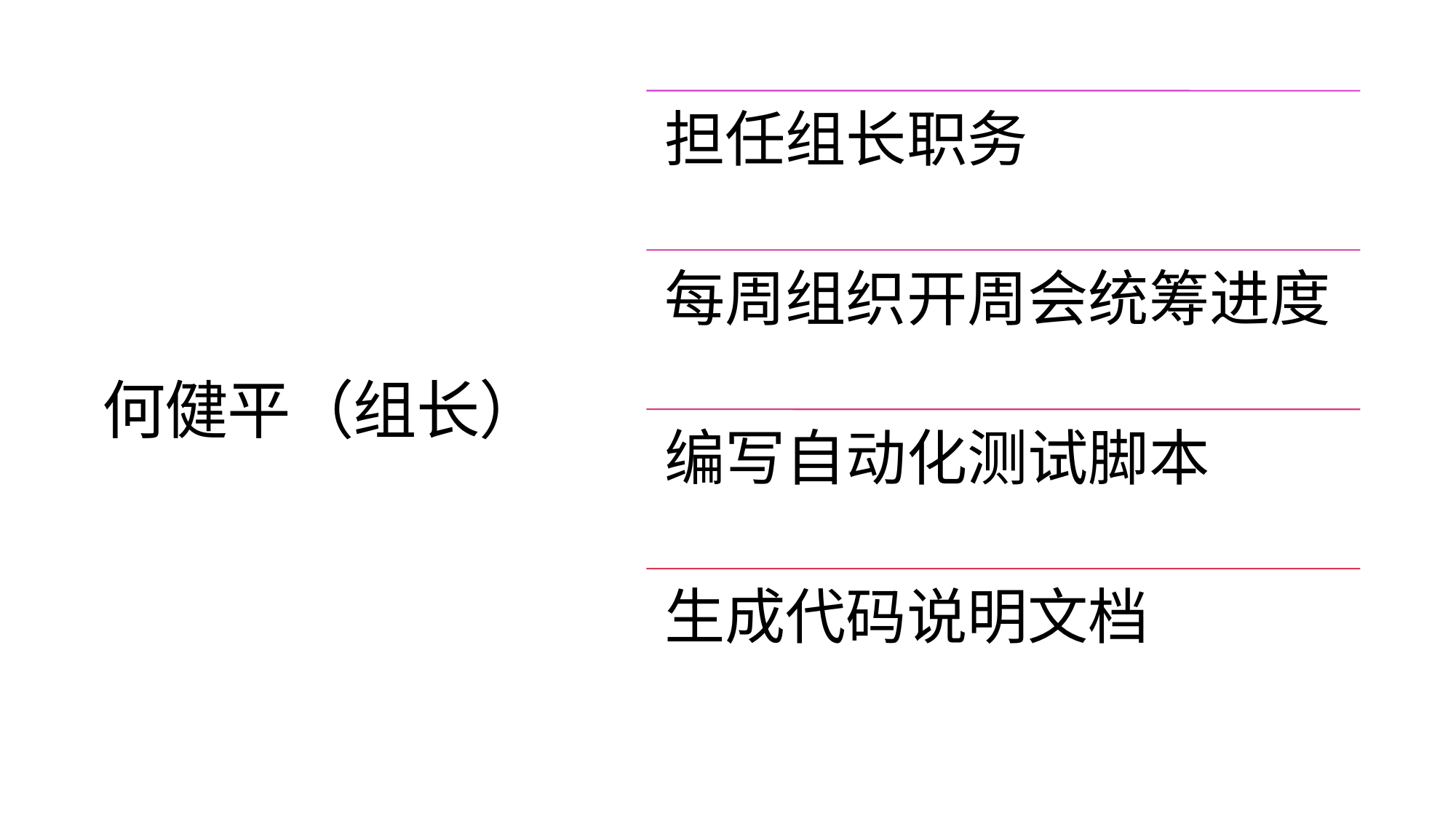

担任组长职务
每周组织开周会统筹进度
编写自动化测试脚本
生成代码说明文档
# 何健平（组长）